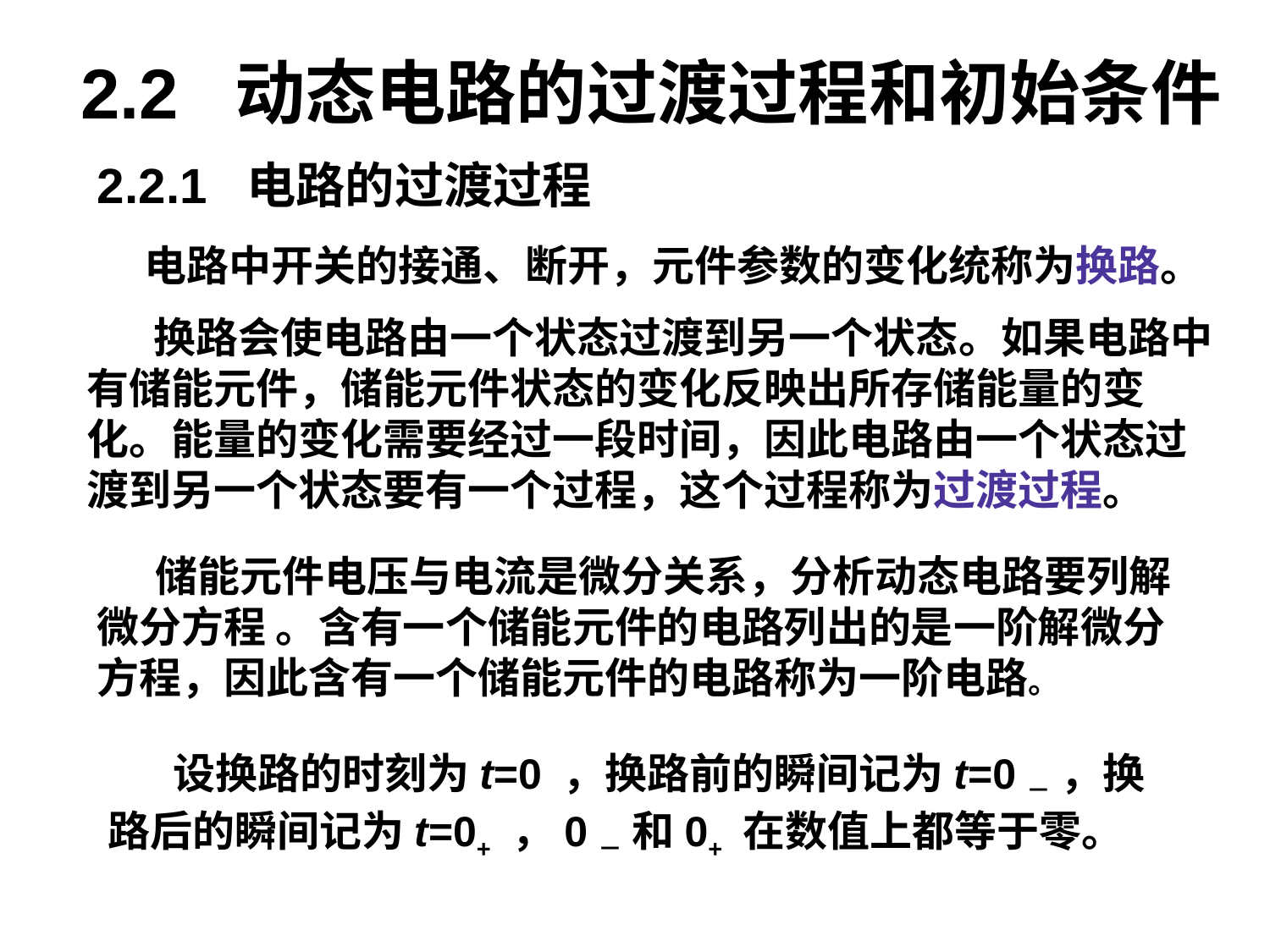

# 2.2  动态电路的过渡过程和初始条件
2.2.1  电路的过渡过程
     电路中开关的接通、断开，元件参数的变化统称为换路。
      换路会使电路由一个状态过渡到另一个状态。如果电路中有储能元件，储能元件状态的变化反映出所存储能量的变化。能量的变化需要经过一段时间，因此电路由一个状态过渡到另一个状态要有一个过程，这个过程称为过渡过程。
       储能元件电压与电流是微分关系，分析动态电路要列解微分方程 。含有一个储能元件的电路列出的是一阶解微分方程，因此含有一个储能元件的电路称为一阶电路。
        设换路的时刻为t=0 ，换路前的瞬间记为t=0－ ，换路后的瞬间记为t=0+ ，0－ 和0+ 在数值上都等于零。